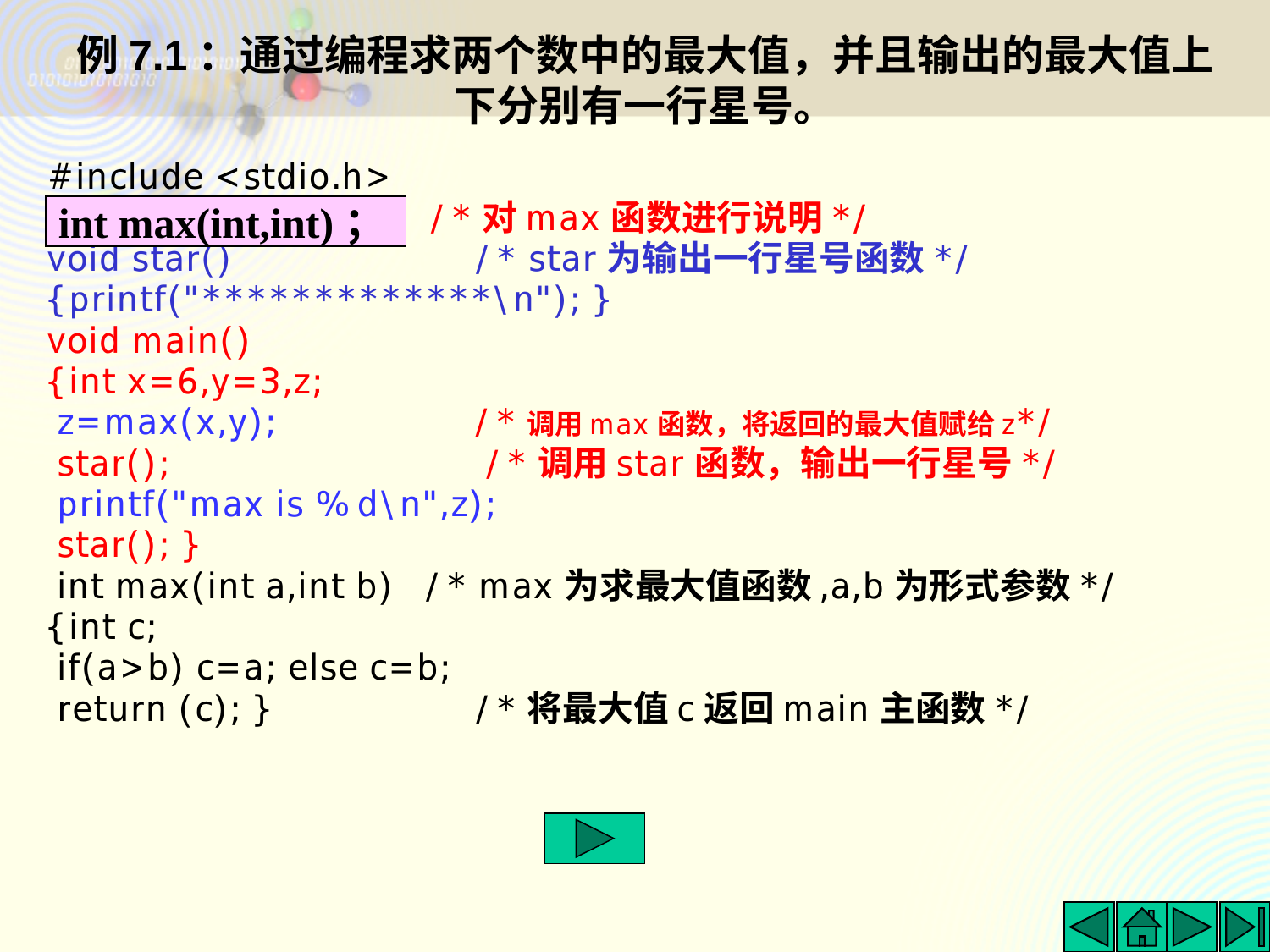

# 例7.1：通过编程求两个数中的最大值，并且输出的最大值上下分别有一行星号。
#include <stdio.h>
                                     /*对max函数进行说明*/
void star()             	/* star为输出一行星号函数*/
{printf("*************\n"); }
void main()
{int x=6,y=3,z;
 z=max(x,y);                   /*调用max函数，将返回的最大值赋给z*/
 star();                		 /*调用star函数，输出一行星号*/
 printf("max is %d\n",z);
 star(); }
 int max(int a,int b)   /* max为求最大值函数,a,b为形式参数*/
{int c;
 if(a>b) c=a; else c=b;
 return (c); }           	/*将最大值c返回main主函数*/

int max(int,int)；